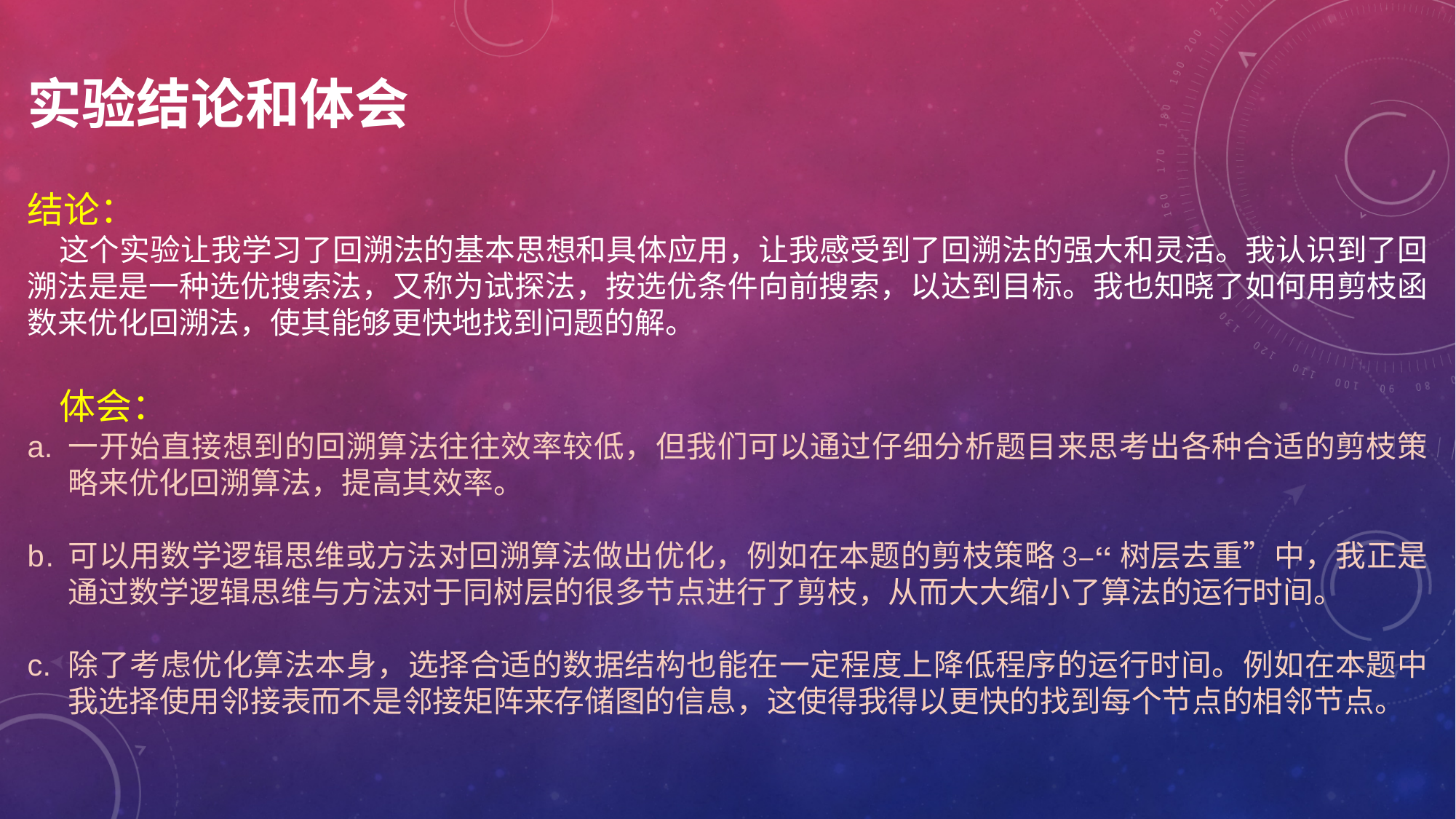

实验结论和体会

结论：
这个实验让我学习了回溯法的基本思想和具体应用，让我感受到了回溯法的强大和灵活。我认识到了回溯法是是一种选优搜索法，又称为试探法，按选优条件向前搜索，以达到目标。我也知晓了如何用剪枝函数来优化回溯法，使其能够更快地找到问题的解。

体会：
一开始直接想到的回溯算法往往效率较低，但我们可以通过仔细分析题目来思考出各种合适的剪枝策略来优化回溯算法，提高其效率。

可以用数学逻辑思维或方法对回溯算法做出优化，例如在本题的剪枝策略3-“树层去重”中，我正是通过数学逻辑思维与方法对于同树层的很多节点进行了剪枝，从而大大缩小了算法的运行时间。

除了考虑优化算法本身，选择合适的数据结构也能在一定程度上降低程序的运行时间。例如在本题中我选择使用邻接表而不是邻接矩阵来存储图的信息，这使得我得以更快的找到每个节点的相邻节点。